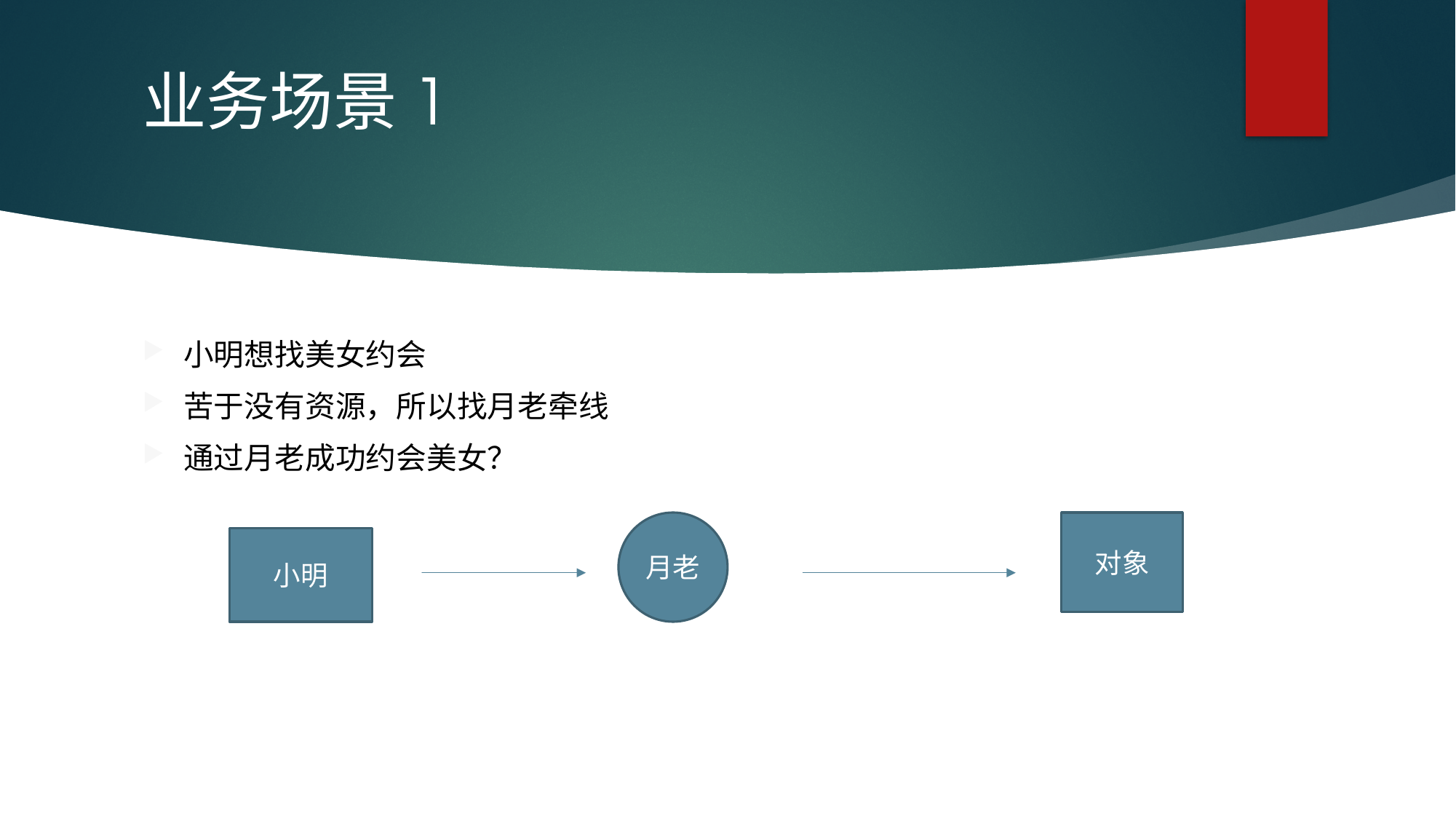

# 业务场景1

小明想找美女约会
苦于没有资源，所以找月老牵线
通过月老成功约会美女？

月老
对象
小明